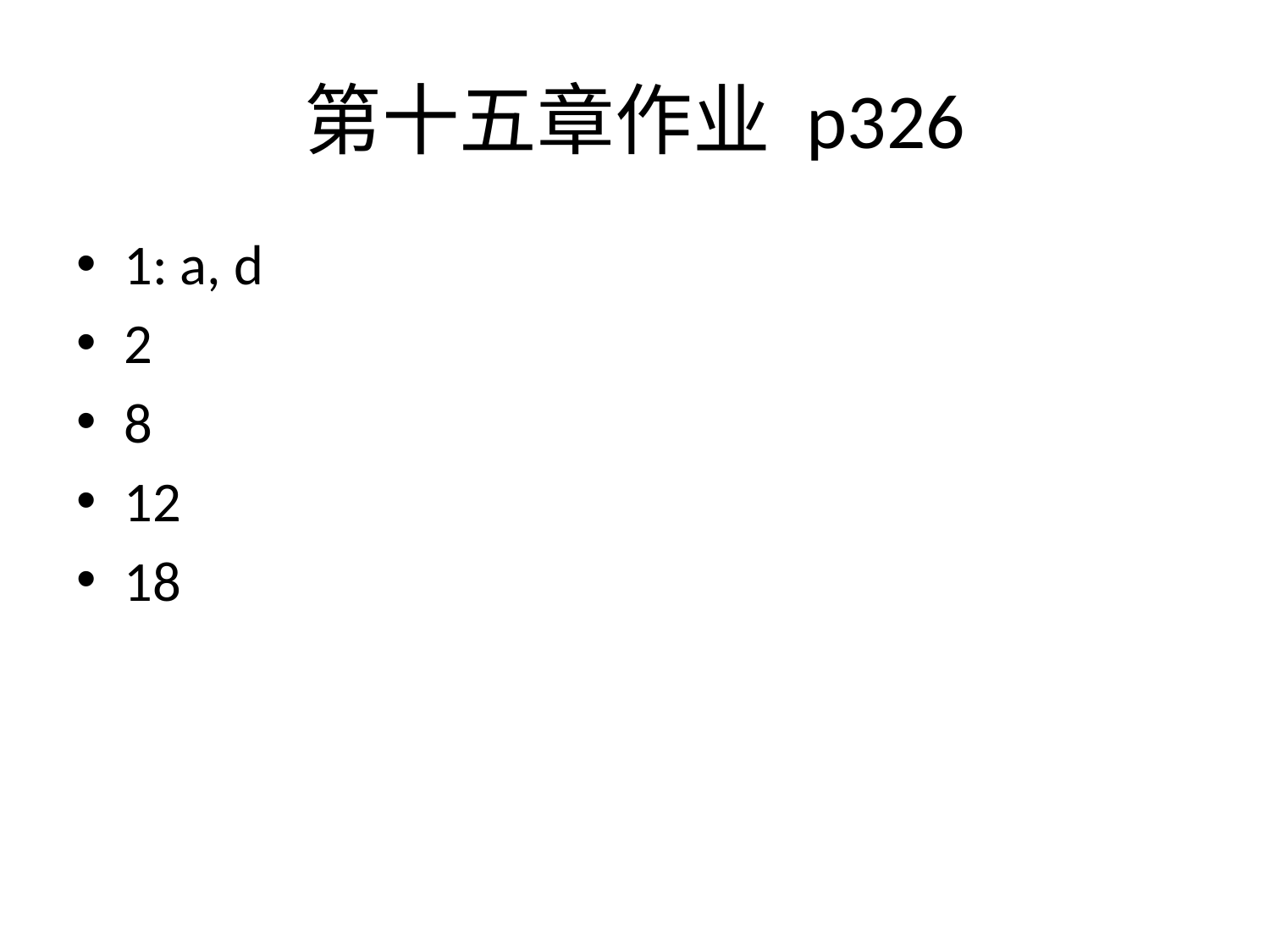

# 第十五章作业 p326
1: a, d
2
8
12
18